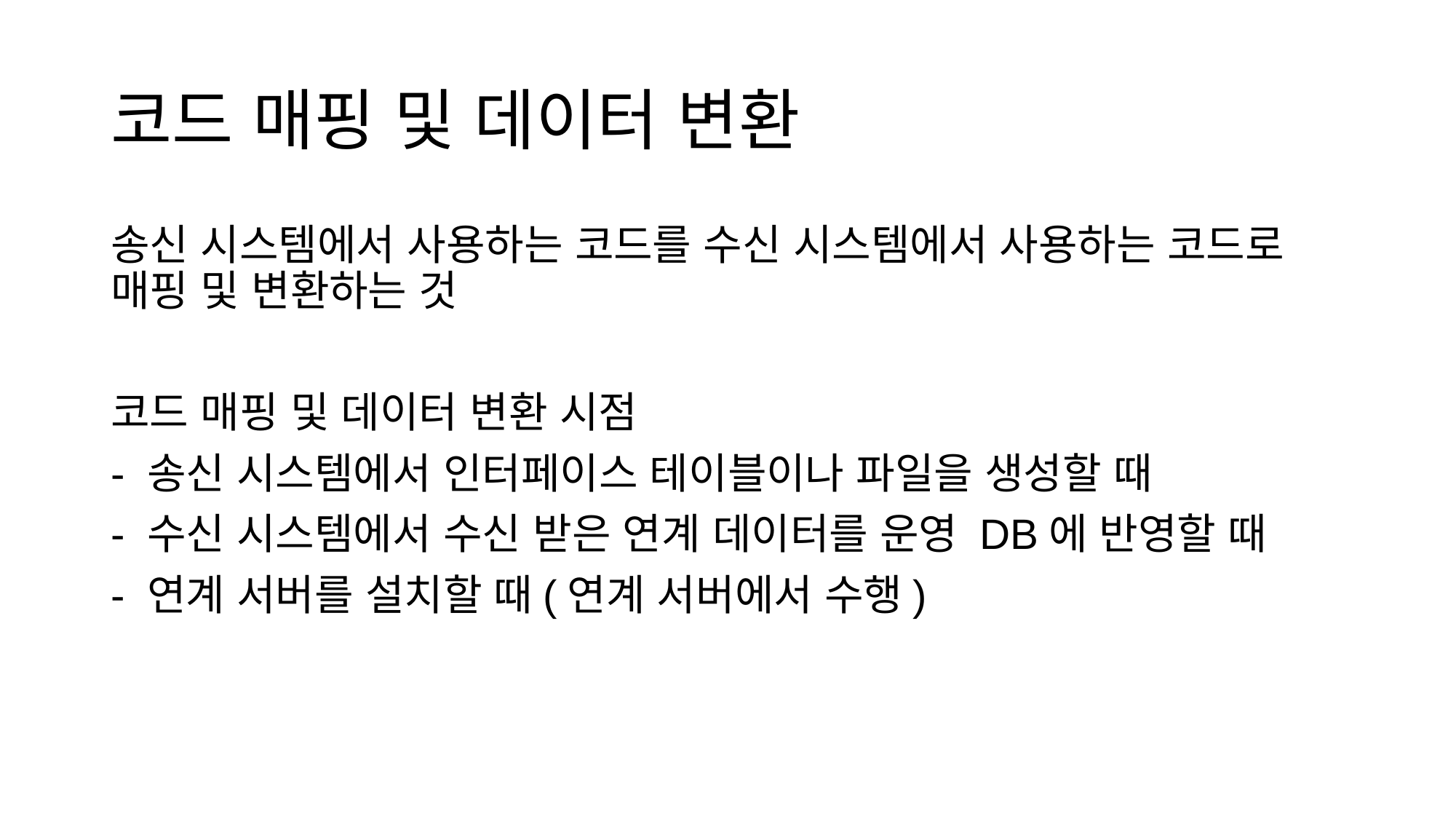

# 코드 매핑 및 데이터 변환
송신 시스템에서 사용하는 코드를 수신 시스템에서 사용하는 코드로 매핑 및 변환하는 것

코드 매핑 및 데이터 변환 시점
- 송신 시스템에서 인터페이스 테이블이나 파일을 생성할 때
- 수신 시스템에서 수신 받은 연계 데이터를 운영 DB에 반영할 때
- 연계 서버를 설치할 때(연계 서버에서 수행)